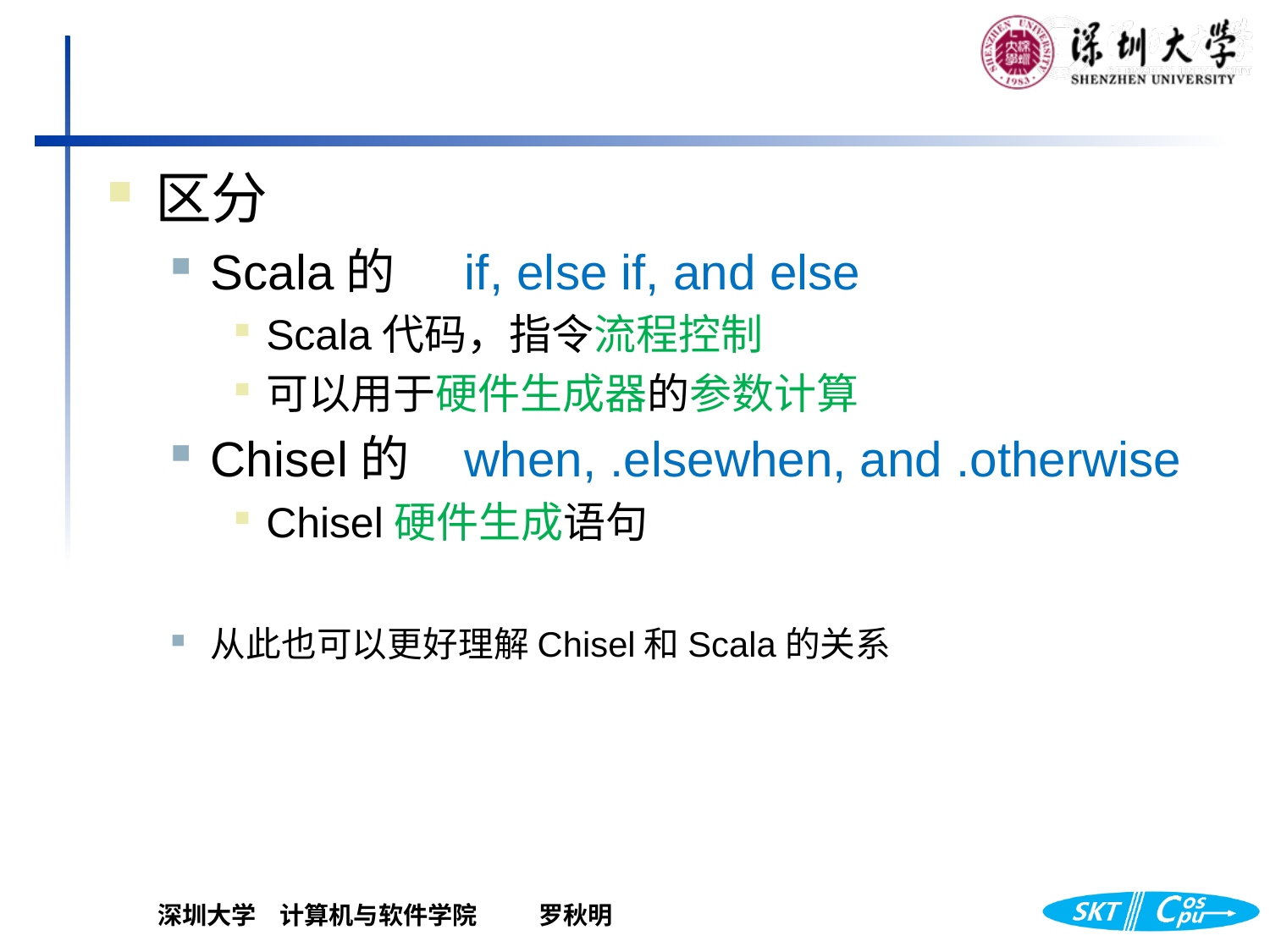

区分
Scala的	if, else if, and else
Scala代码，指令流程控制
可以用于硬件生成器的参数计算
Chisel的	when, .elsewhen, and .otherwise
Chisel硬件生成语句

从此也可以更好理解Chisel和Scala的关系